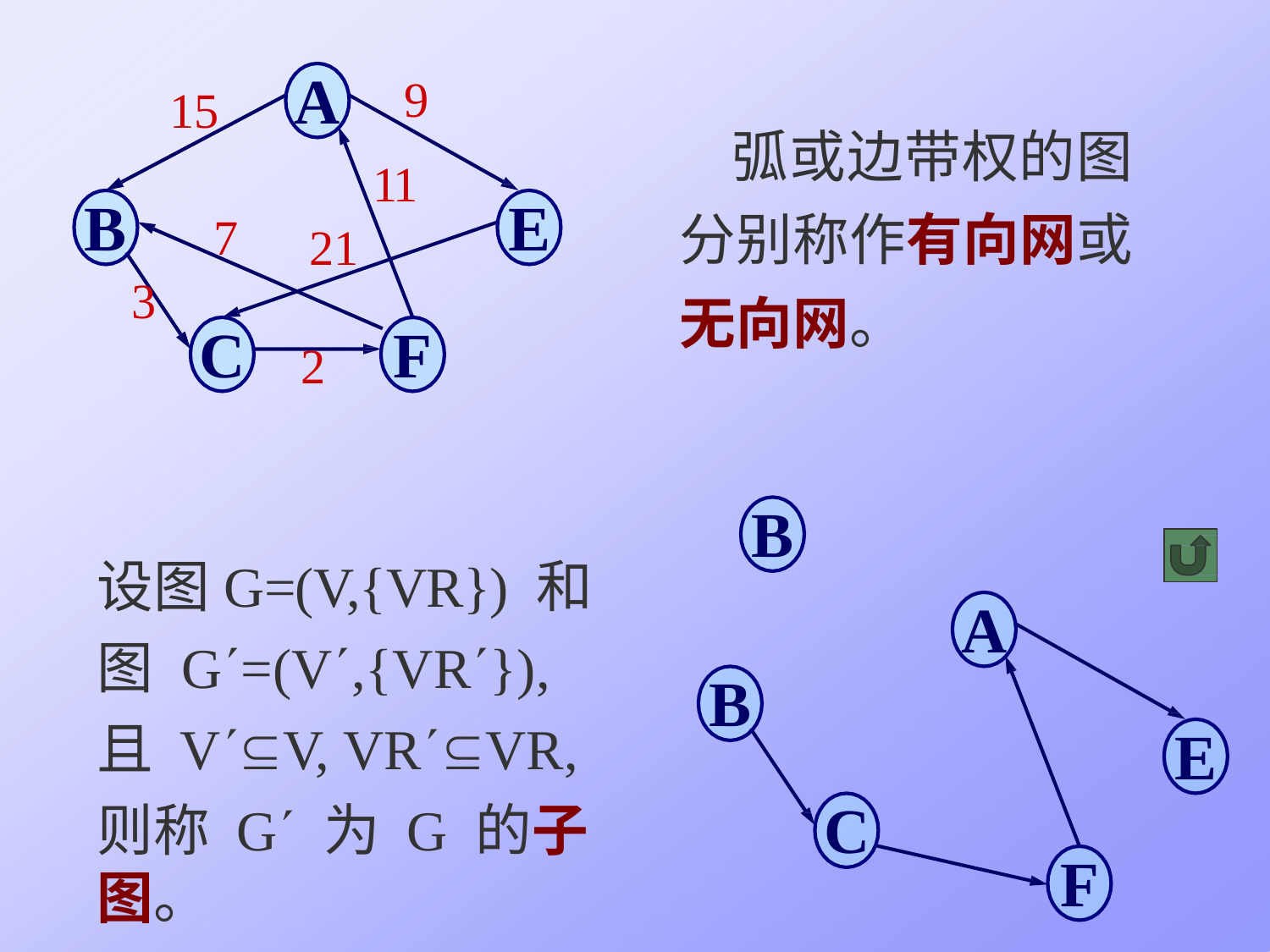

A

9
15

弧或边带权的图 分别称作有向网或 无向网。

11
B
E

7
21

3
C
F

2

B

设图G=(V,{VR}) 和
图G′=(V′,{VR′}),
且V′⊆V, VR′⊆VR,
则称 G′ 为 G 的子图。

A

B

E

C

F